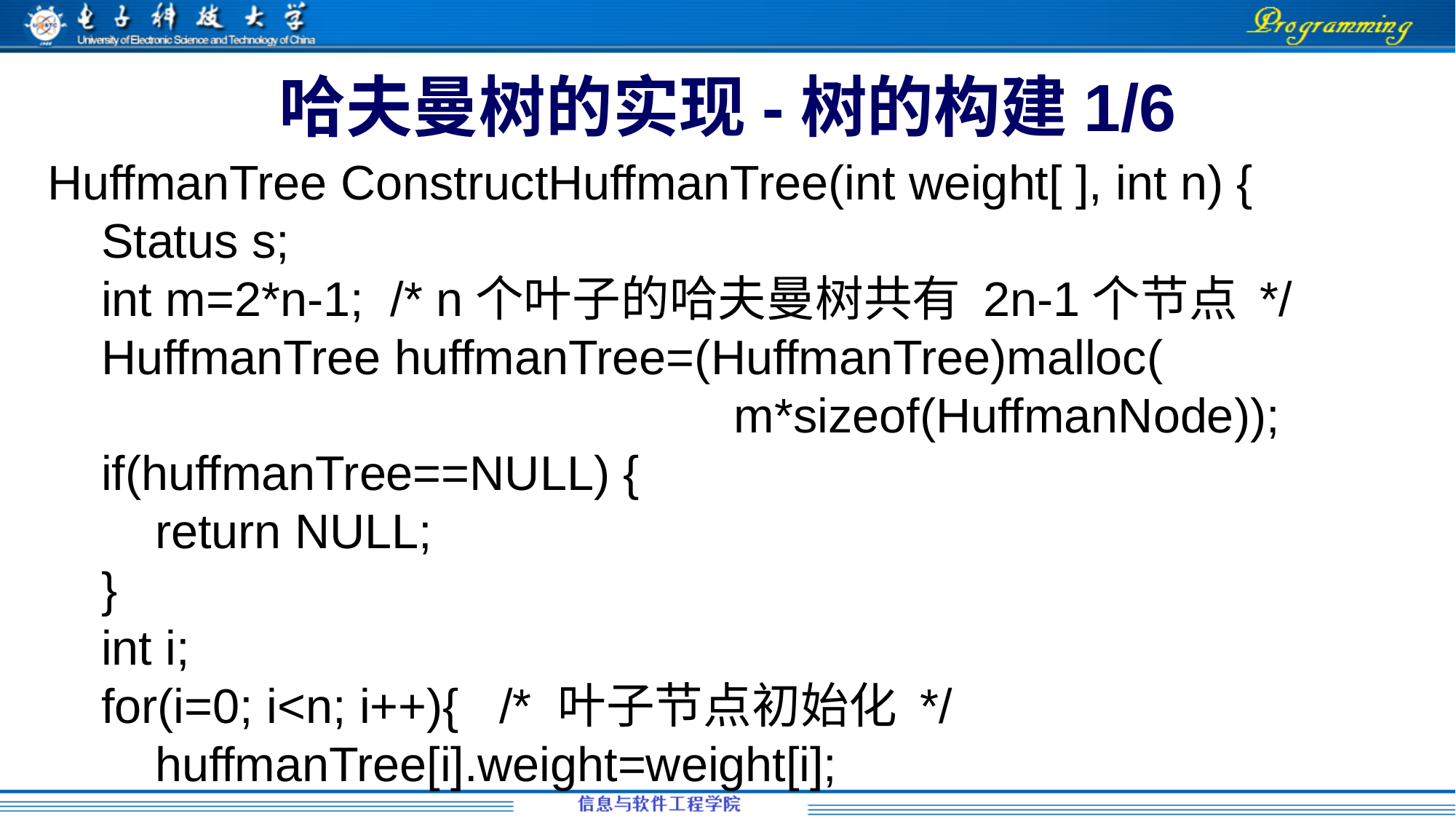

# 哈夫曼树的实现-树的构建1/6
HuffmanTree ConstructHuffmanTree(int weight[ ], int n) {
    Status s;
    int m=2*n-1;  /* n个叶子的哈夫曼树共有 2n-1个节点 */
    HuffmanTree huffmanTree=(HuffmanTree)malloc(
                                                   m*sizeof(HuffmanNode));
    if(huffmanTree==NULL) {
        return NULL;
    }
    int i;
    for(i=0; i<n; i++){   /* 叶子节点初始化 */
        huffmanTree[i].weight=weight[i];